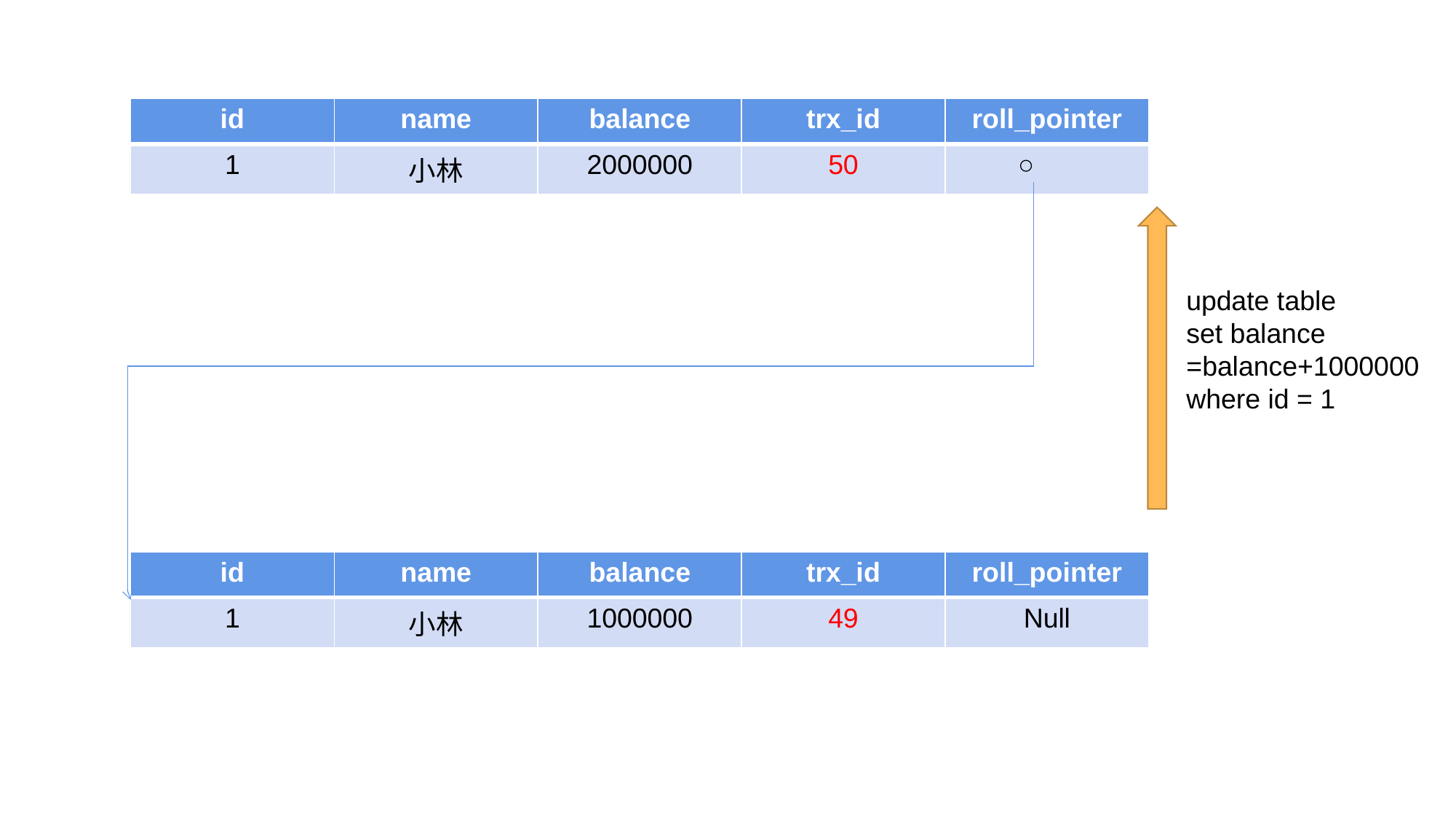

| id | name | balance | trx\_id | roll\_pointer |
| --- | --- | --- | --- | --- |
| 1 | 小林 | 2000000 | 50 |  |
⚪

update table
set balance =balance+1000000
where id = 1
| id | name | balance | trx\_id | roll\_pointer |
| --- | --- | --- | --- | --- |
| 1 | 小林 | 1000000 | 49 | Null |